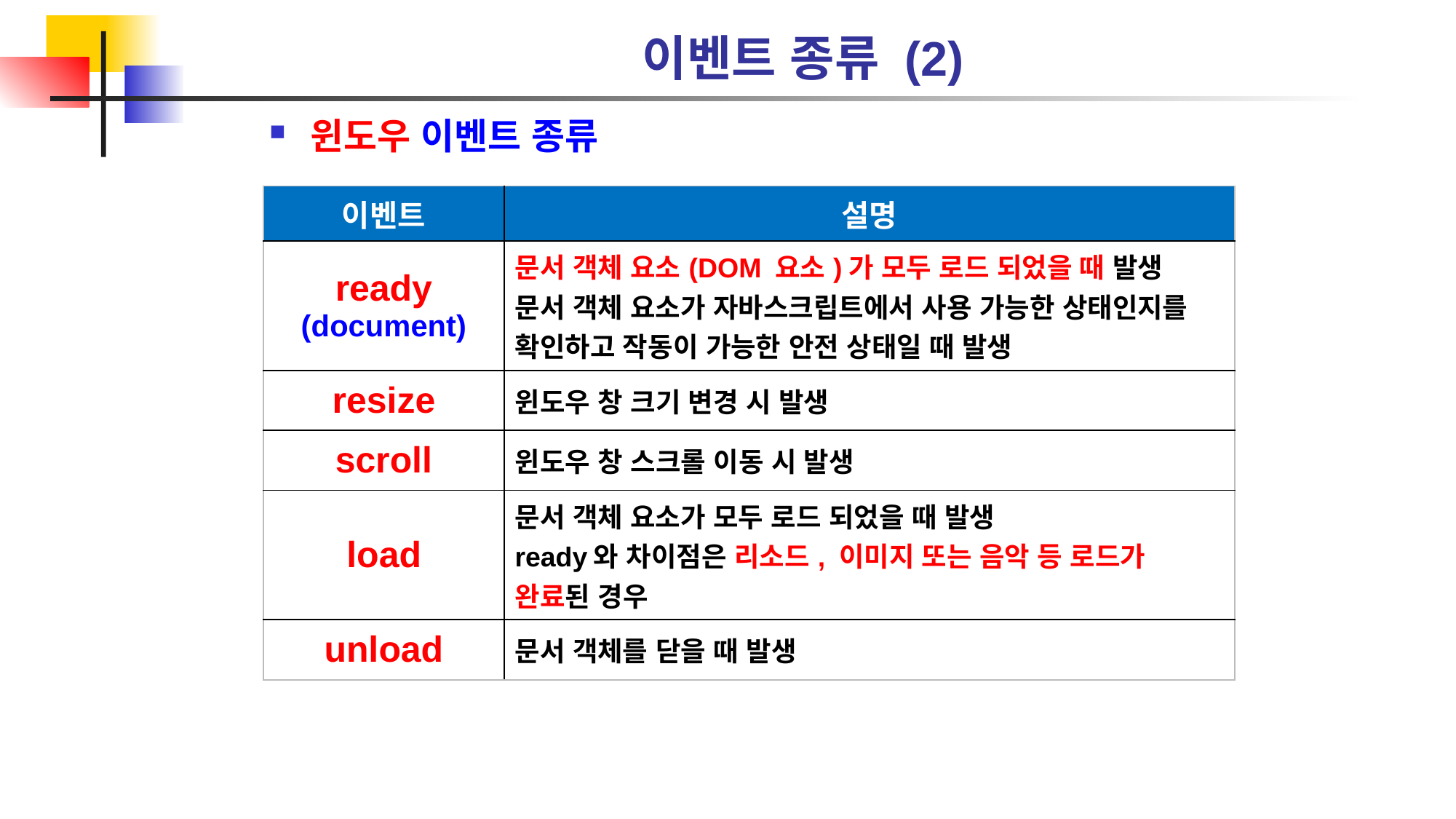

# 이벤트 종류 (2)
윈도우 이벤트 종류

| 이벤트 | 설명 |
| --- | --- |
| ready (document) | 문서 객체 요소(DOM 요소)가 모두 로드 되었을 때 발생 문서 객체 요소가 자바스크립트에서 사용 가능한 상태인지를 확인하고 작동이 가능한 안전 상태일 때 발생 |
| resize | 윈도우 창 크기 변경 시 발생 |
| scroll | 윈도우 창 스크롤 이동 시 발생 |
| load | 문서 객체 요소가 모두 로드 되었을 때 발생 ready와 차이점은 리소드, 이미지 또는 음악 등 로드가 완료된 경우 |
| unload | 문서 객체를 닫을 때 발생 |